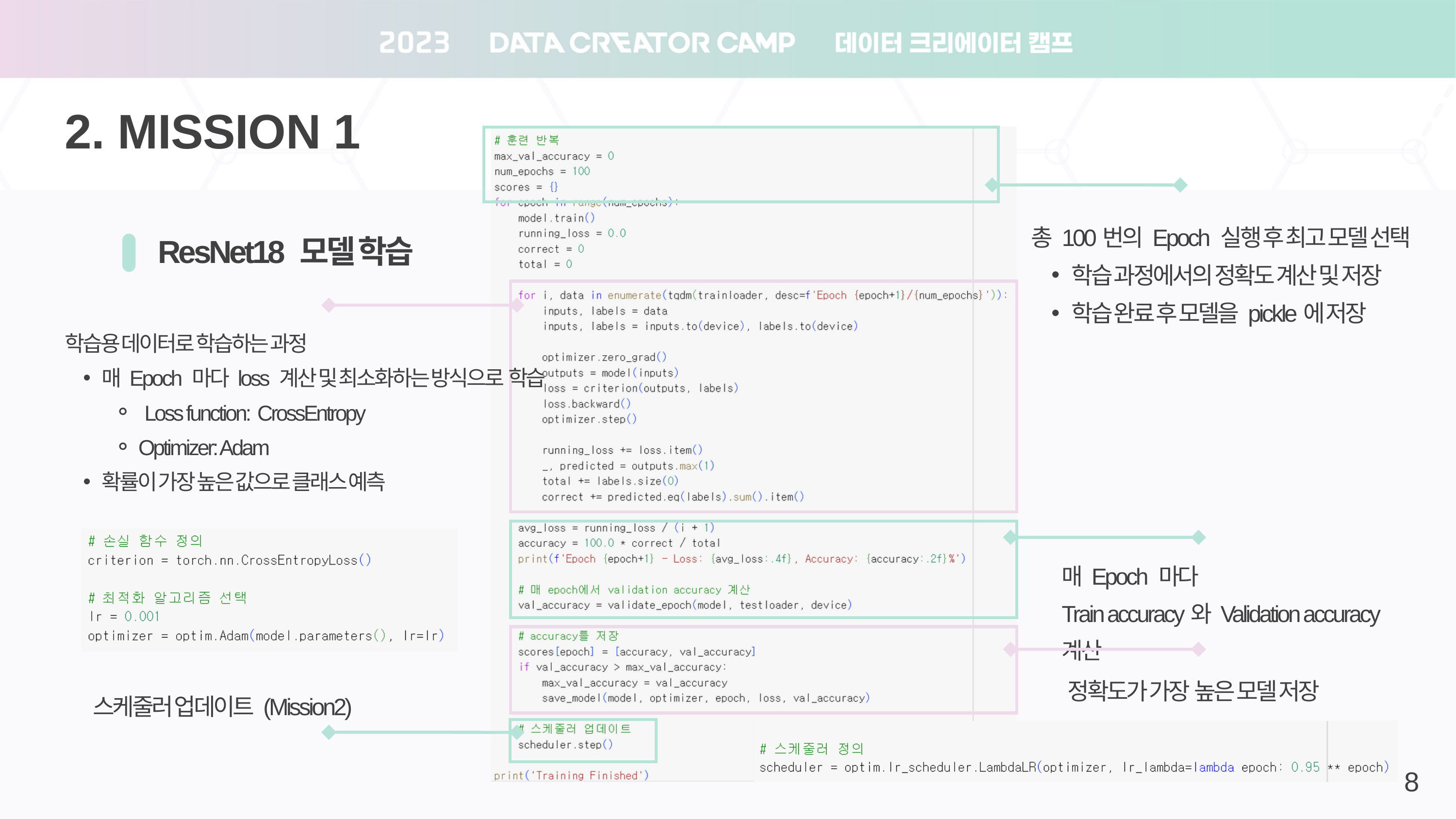

2. MISSION 1

총 100번의 Epoch 실행 후 최고 모델 선택
학습 과정에서의 정확도 계산 및 저장
학습 완료 후 모델을 pickle에 저장

ResNet18 모델 학습

학습용 데이터로 학습하는 과정
매 Epoch 마다 loss 계산 및 최소화하는 방식으로  학습
 Loss function:  CrossEntropy
Optimizer: Adam
확률이 가장 높은 값으로 클래스 예측

매 Epoch 마다
Train accuracy와 Validation accuracy 계산

정확도가 가장  높은 모델 저장
스케줄러 업데이트 (Mission2)

8